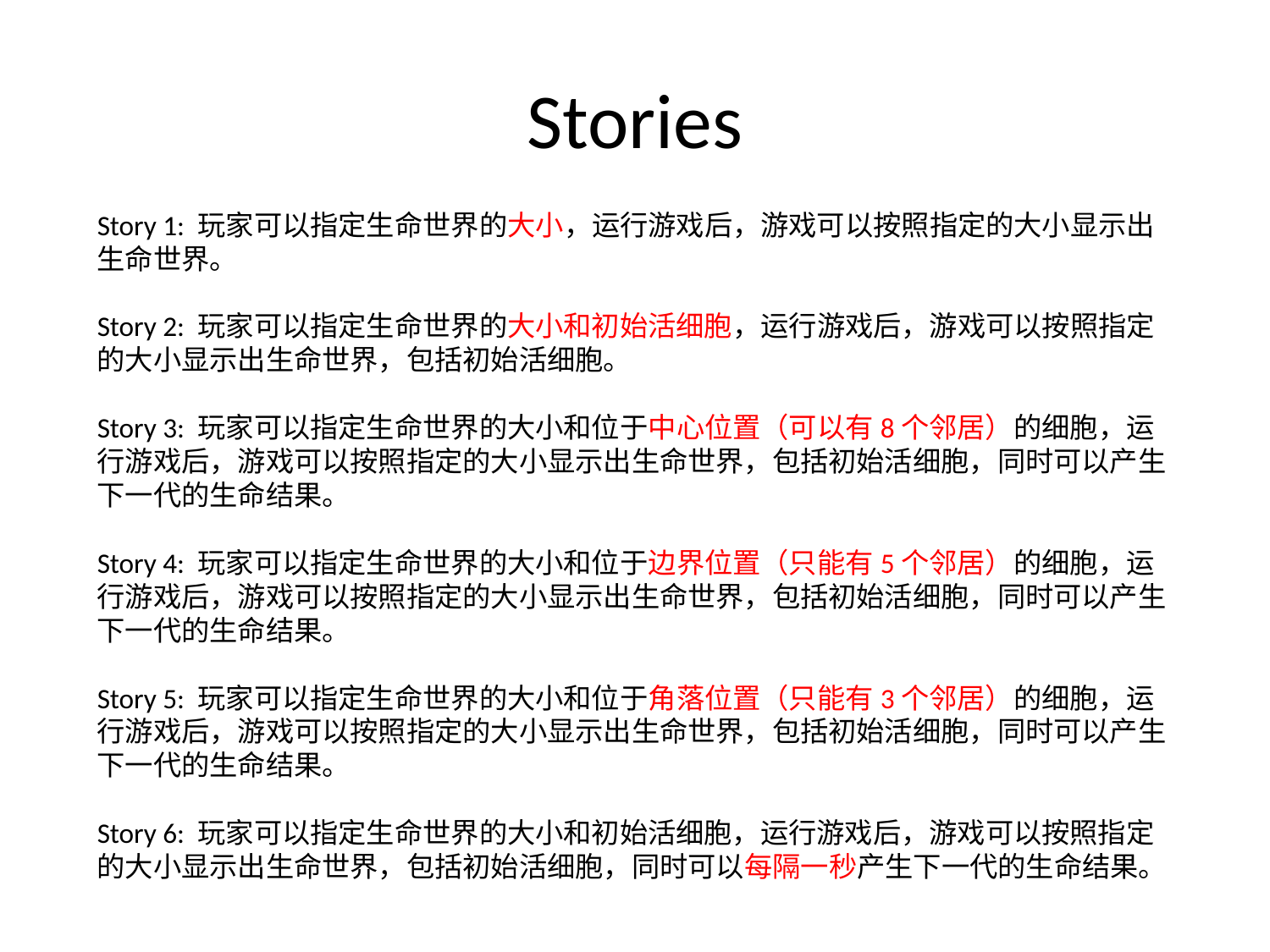

# Stories
Story 1: 玩家可以指定生命世界的大小，运行游戏后，游戏可以按照指定的大小显示出生命世界。

Story 2: 玩家可以指定生命世界的大小和初始活细胞，运行游戏后，游戏可以按照指定的大小显示出生命世界，包括初始活细胞。

Story 3: 玩家可以指定生命世界的大小和位于中心位置（可以有8个邻居）的细胞，运行游戏后，游戏可以按照指定的大小显示出生命世界，包括初始活细胞，同时可以产生下一代的生命结果。

Story 4: 玩家可以指定生命世界的大小和位于边界位置（只能有5个邻居）的细胞，运行游戏后，游戏可以按照指定的大小显示出生命世界，包括初始活细胞，同时可以产生下一代的生命结果。

Story 5: 玩家可以指定生命世界的大小和位于角落位置（只能有3个邻居）的细胞，运行游戏后，游戏可以按照指定的大小显示出生命世界，包括初始活细胞，同时可以产生下一代的生命结果。

Story 6: 玩家可以指定生命世界的大小和初始活细胞，运行游戏后，游戏可以按照指定的大小显示出生命世界，包括初始活细胞，同时可以每隔一秒产生下一代的生命结果。